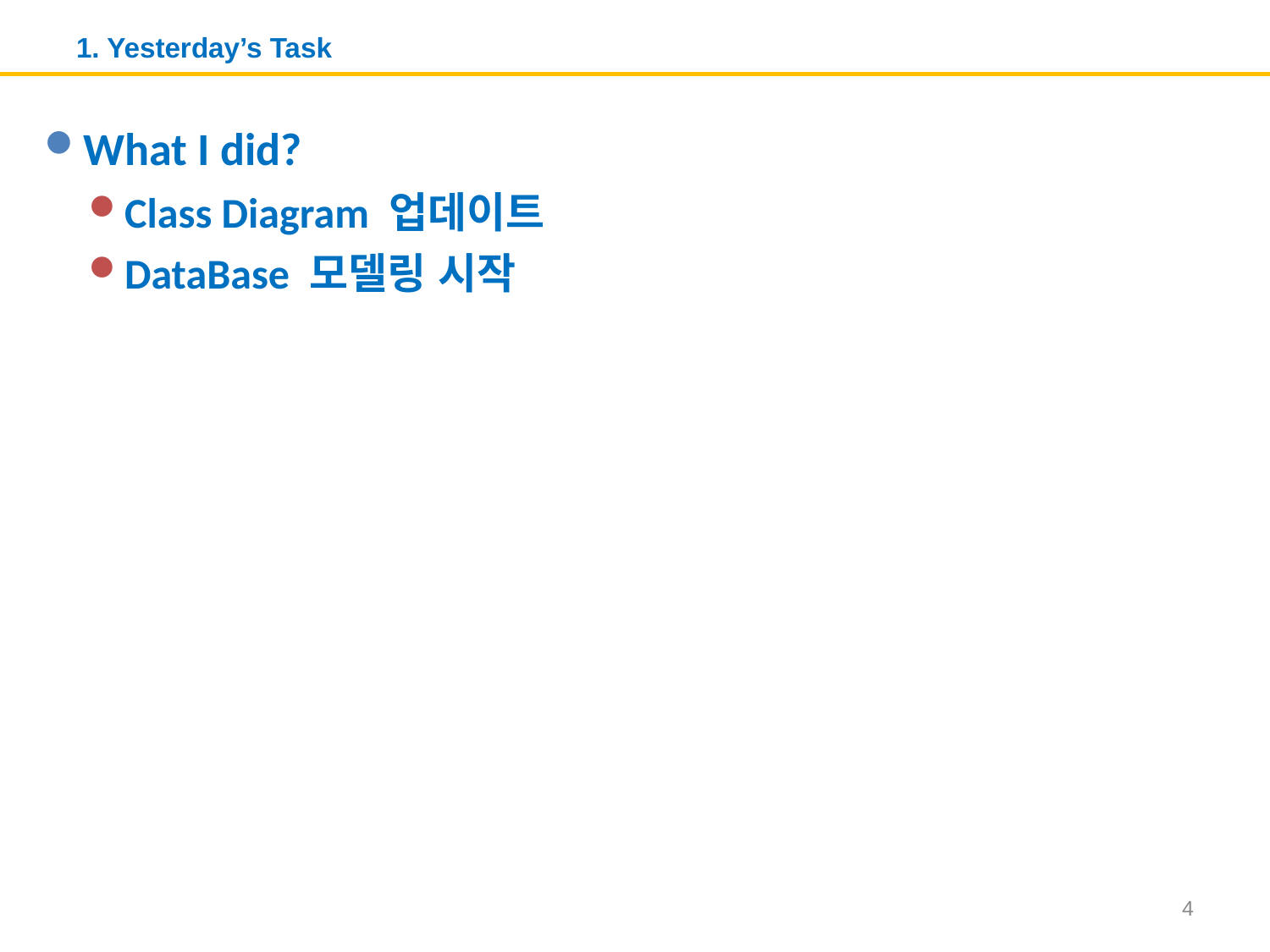

# 1. Yesterday’s Task
What I did?
Class Diagram 업데이트
DataBase 모델링 시작

4